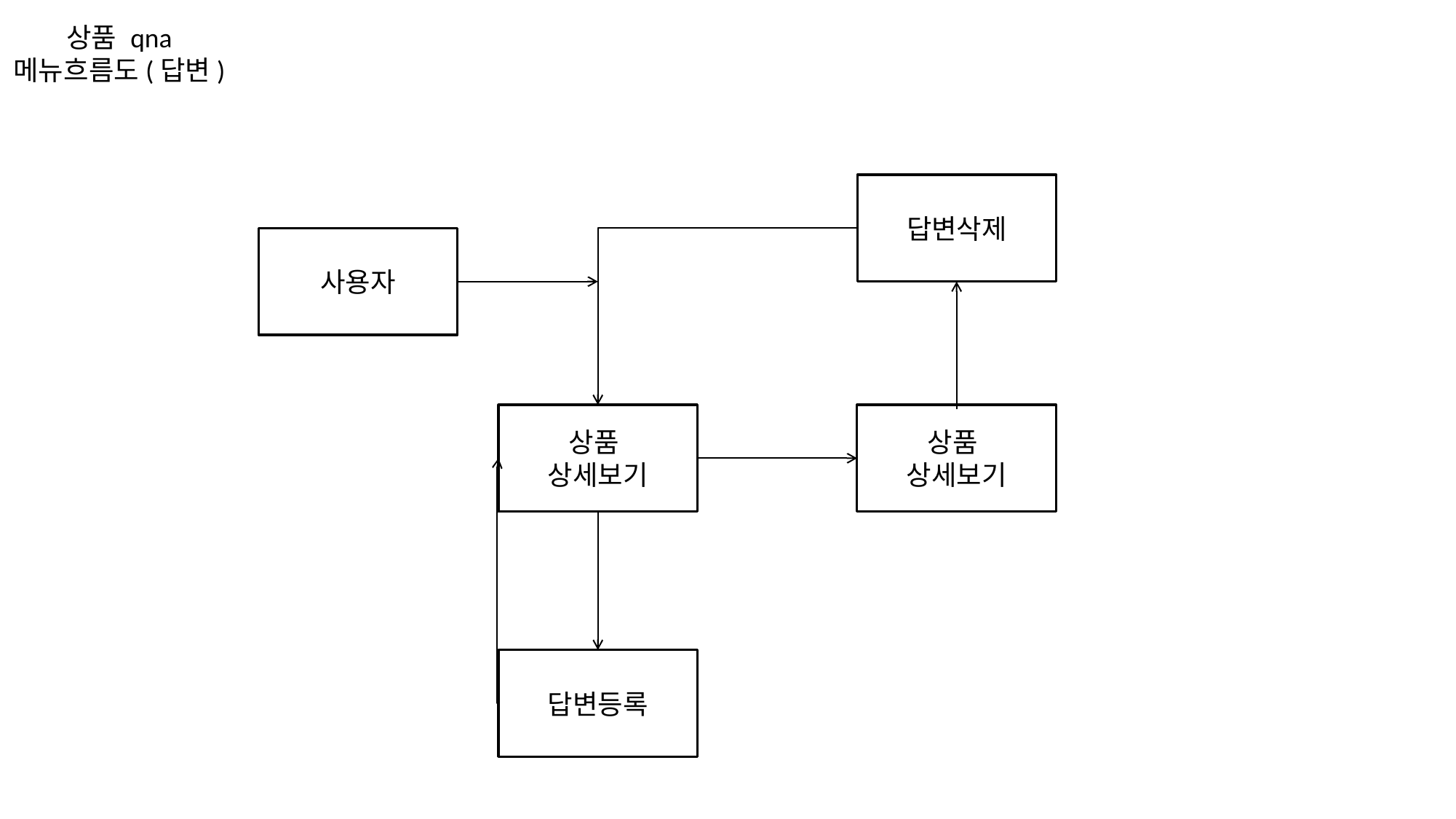

상품 qna 메뉴흐름도(답변)
답변삭제
사용자
상품
상세보기
상품
상세보기
답변등록